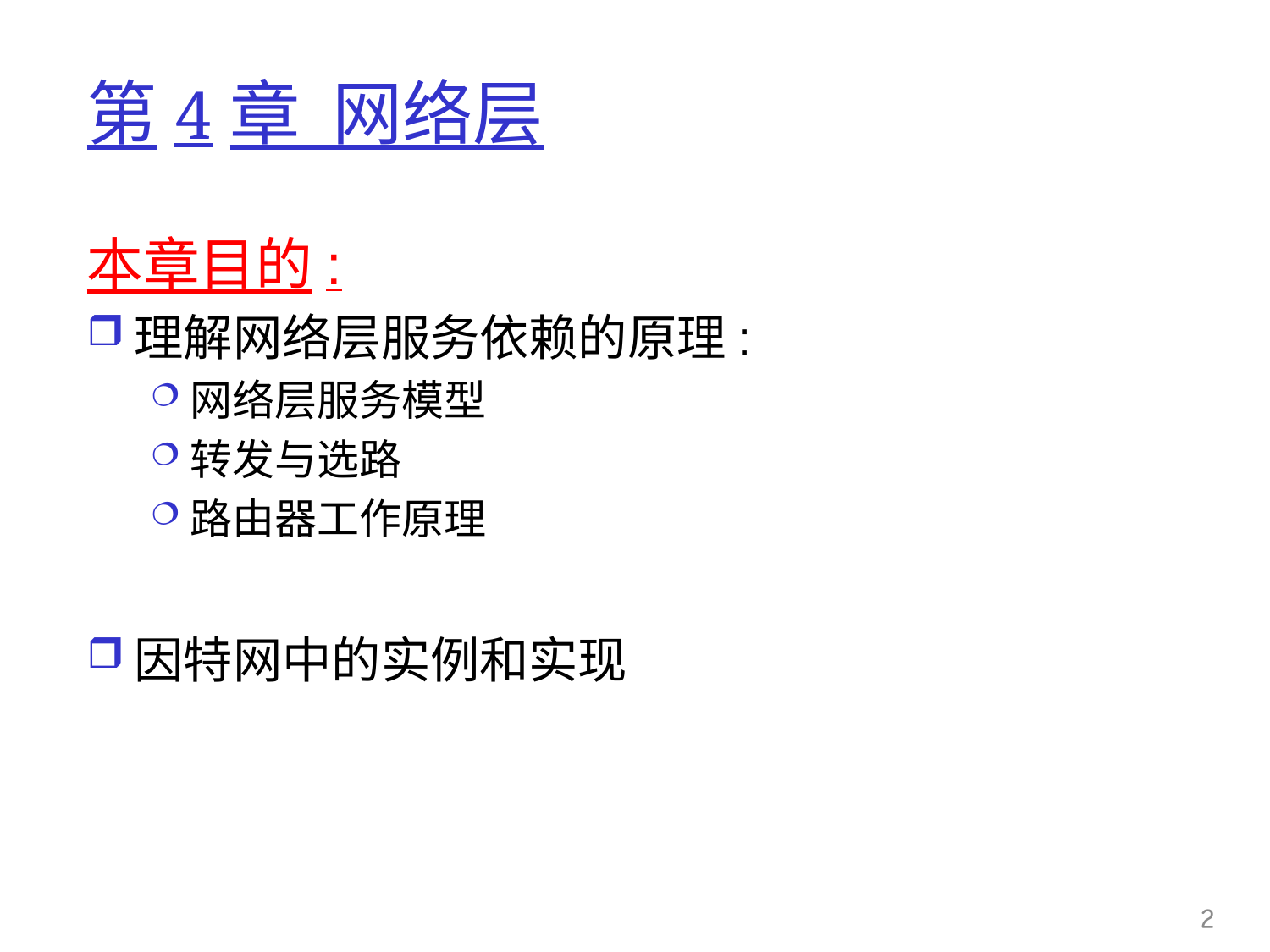

# 第4章  网络层
本章目的:
理解网络层服务依赖的原理:
网络层服务模型
转发与选路
路由器工作原理

因特网中的实例和实现
2